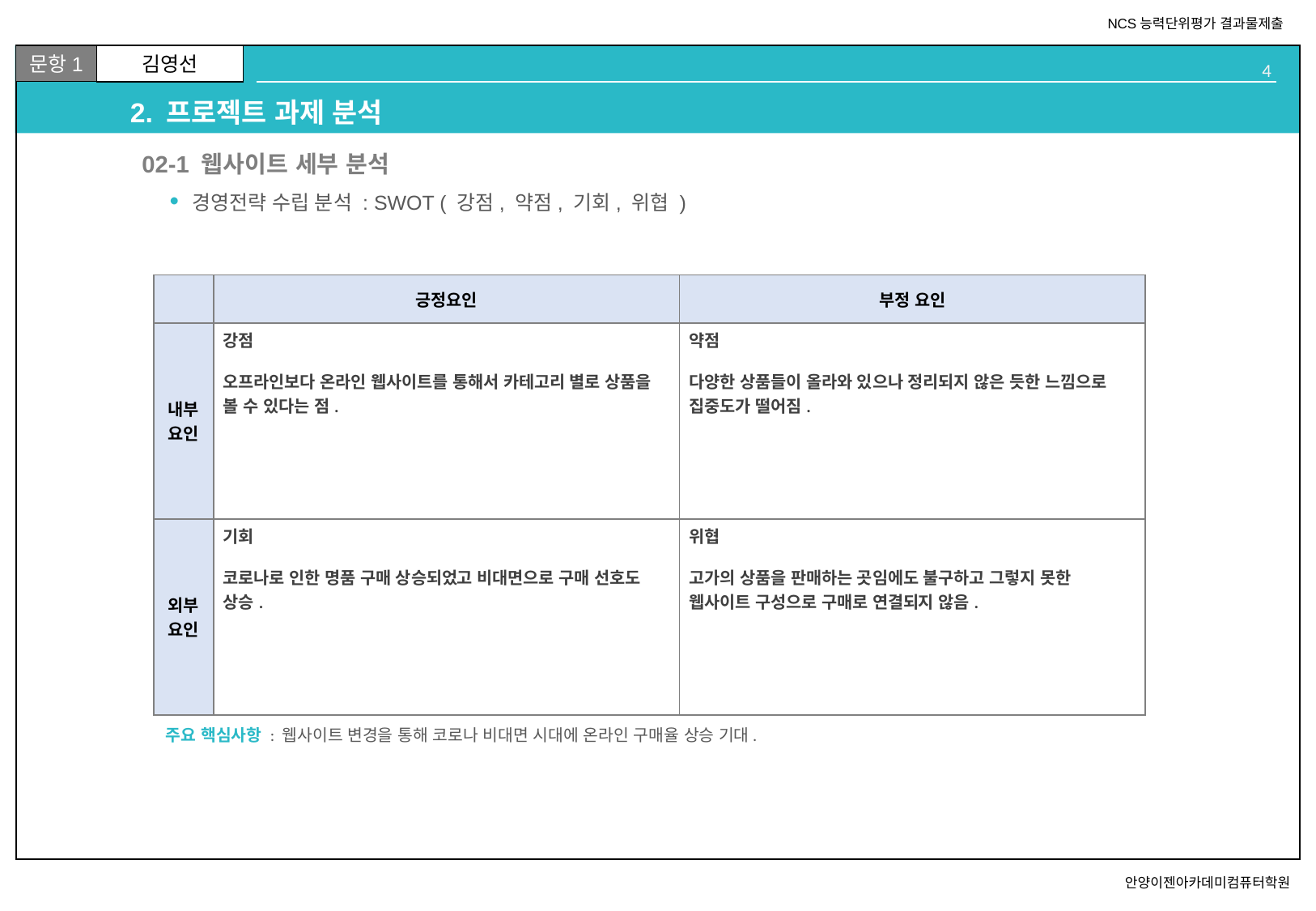

# 2. 프로젝트 과제 분석
02-1 웹사이트 세부 분석
경영전략 수립 분석 : SWOT ( 강점, 약점, 기회, 위협 )

|  | 긍정요인 | 부정 요인 |
| --- | --- | --- |
| 내부요인 | 강점 오프라인보다 온라인 웹사이트를 통해서 카테고리 별로 상품을 볼 수 있다는 점. | 약점 다양한 상품들이 올라와 있으나 정리되지 않은 듯한 느낌으로 집중도가 떨어짐. |
| 외부요인 | 기회 코로나로 인한 명품 구매 상승되었고 비대면으로 구매 선호도 상승. | 위협 고가의 상품을 판매하는 곳임에도 불구하고 그렇지 못한 웹사이트 구성으로 구매로 연결되지 않음. |
주요 핵심사항 : 웹사이트 변경을 통해 코로나 비대면 시대에 온라인 구매율 상승 기대.